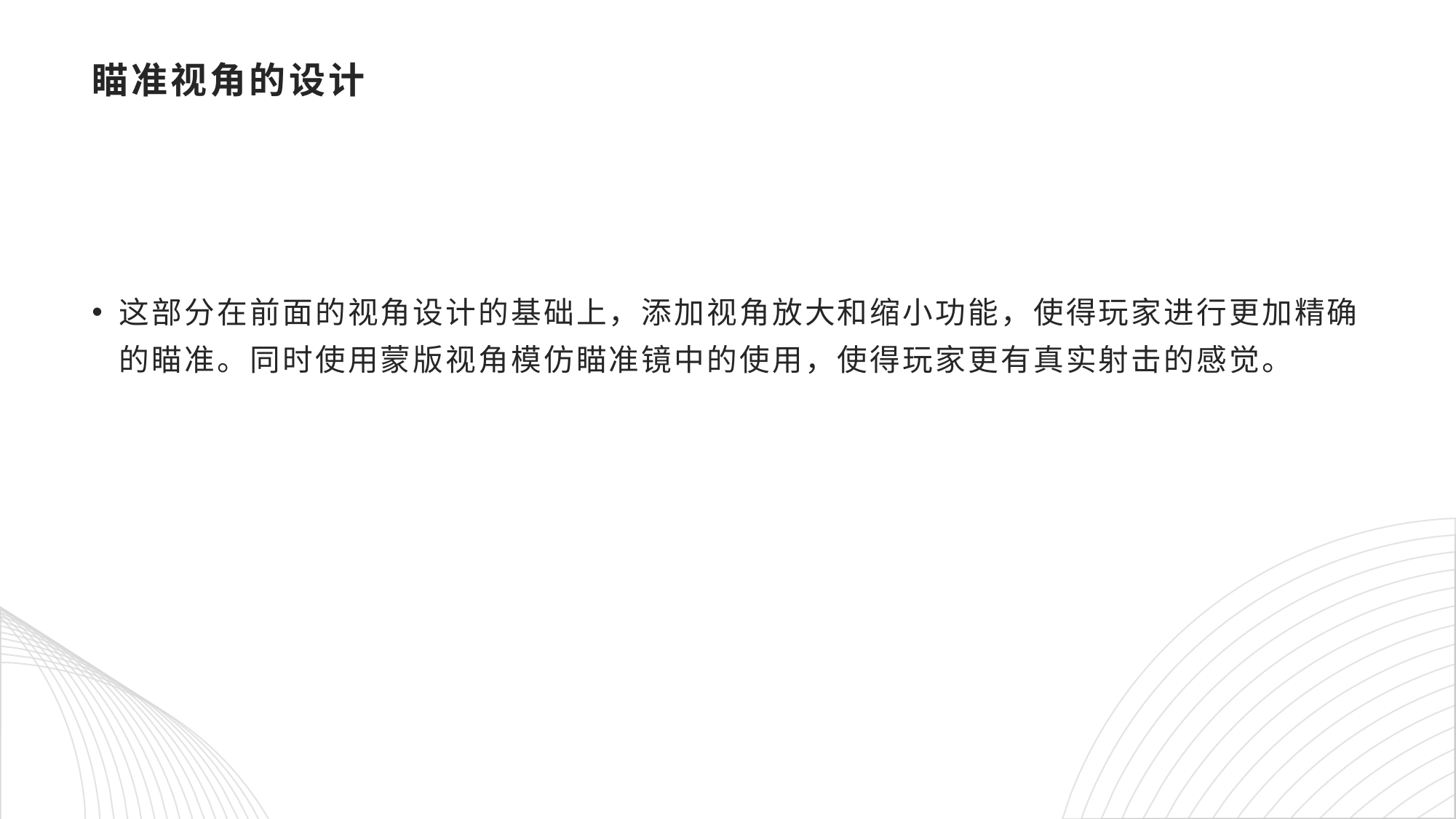

# 瞄准视角的设计
这部分在前面的视角设计的基础上，添加视角放大和缩小功能，使得玩家进行更加精确的瞄准。同时使用蒙版视角模仿瞄准镜中的使用，使得玩家更有真实射击的感觉。